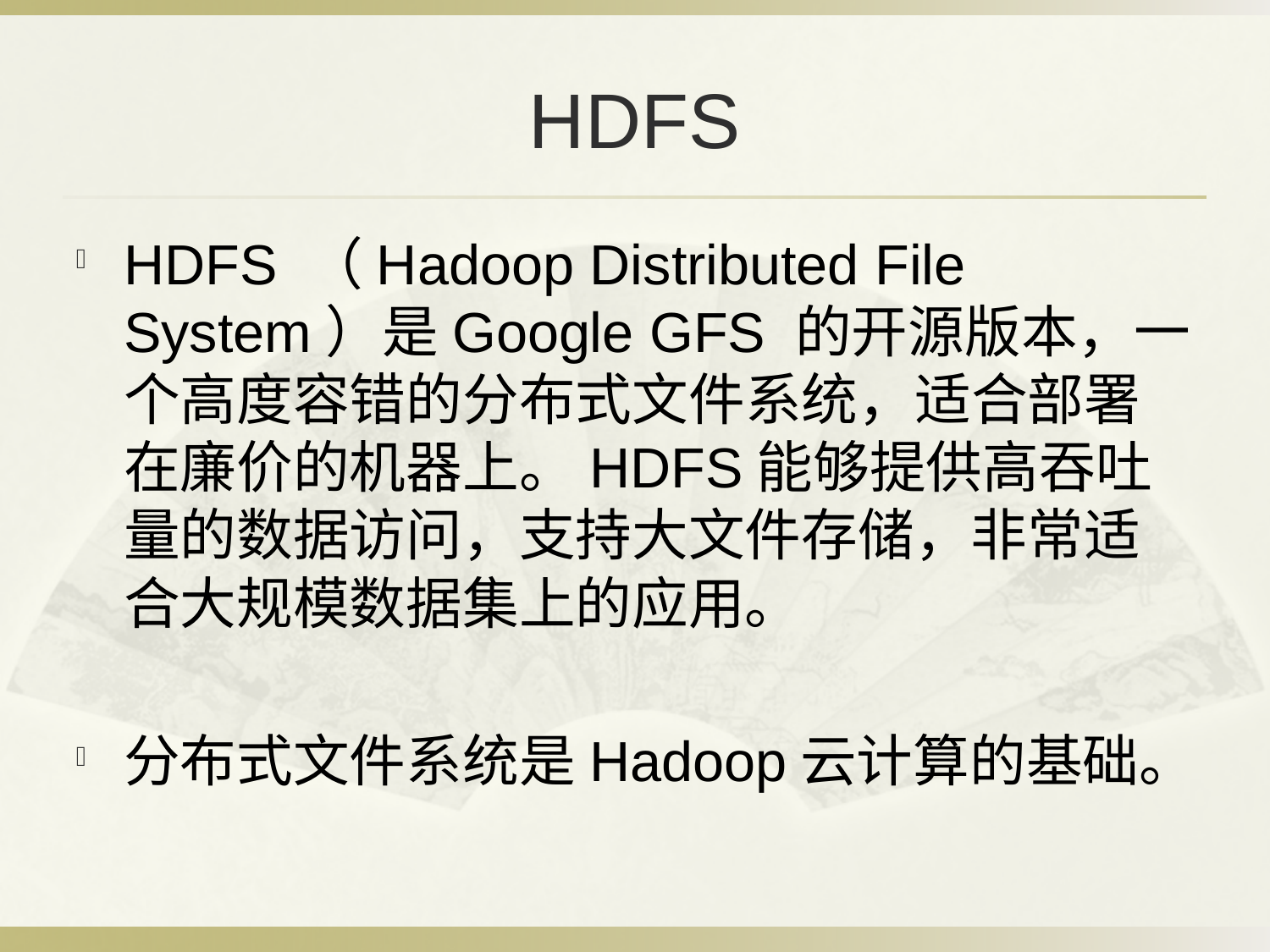

# HDFS
HDFS （Hadoop Distributed File System）是Google GFS 的开源版本，一个高度容错的分布式文件系统，适合部署在廉价的机器上。HDFS能够提供高吞吐量的数据访问，支持大文件存储，非常适合大规模数据集上的应用。

分布式文件系统是Hadoop云计算的基础。